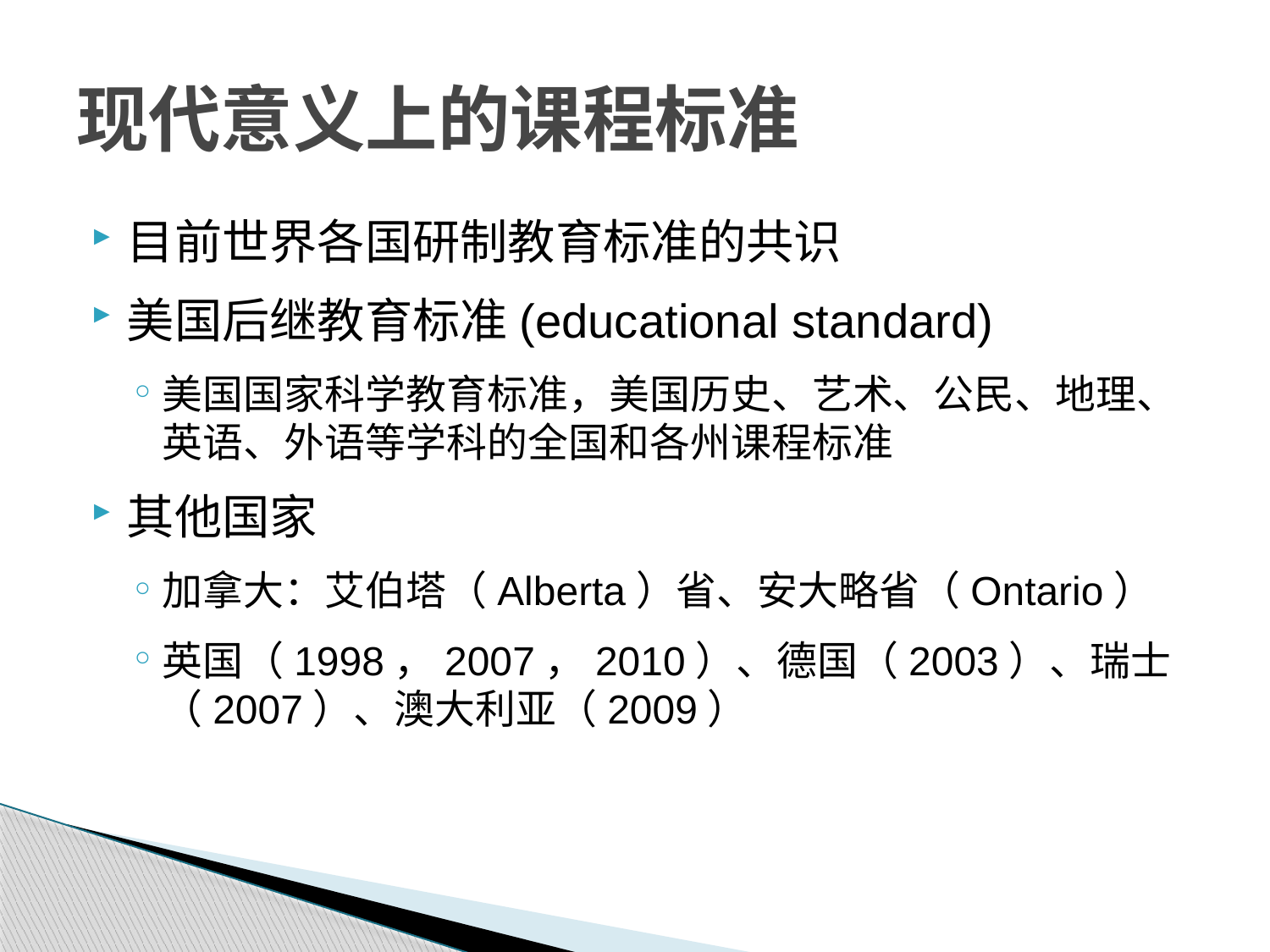

# 现代意义上的课程标准
目前世界各国研制教育标准的共识
美国后继教育标准(educational standard)
美国国家科学教育标准，美国历史、艺术、公民、地理、英语、外语等学科的全国和各州课程标准
其他国家
加拿大：艾伯塔（Alberta）省、安大略省（Ontario）
英国（1998，2007，2010）、德国（2003）、瑞士（2007）、澳大利亚（2009）